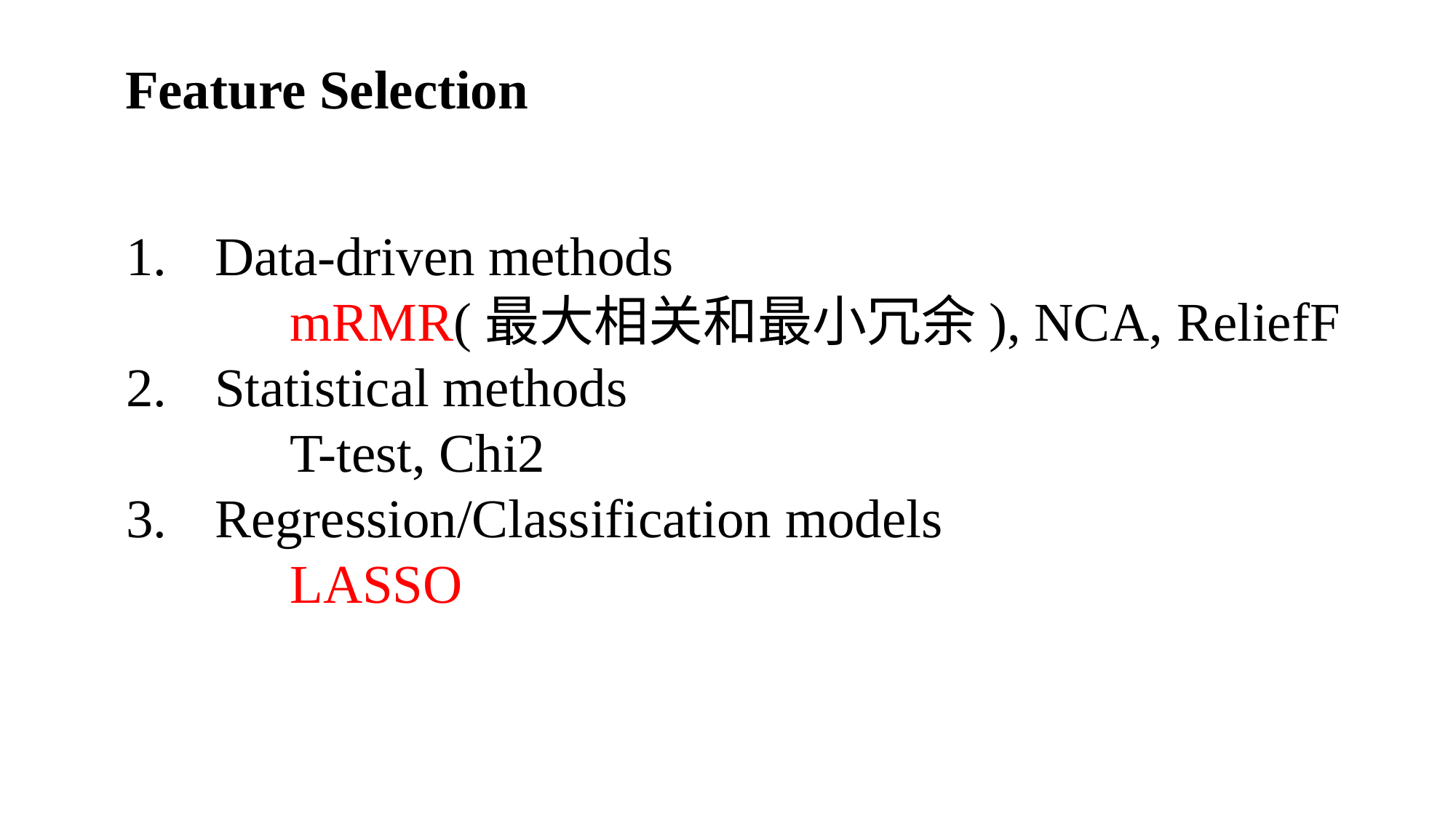

Feature Selection
Data-driven methods
	mRMR(最大相关和最小冗余), NCA, ReliefF
Statistical methods
	T-test, Chi2
Regression/Classification models
	LASSO